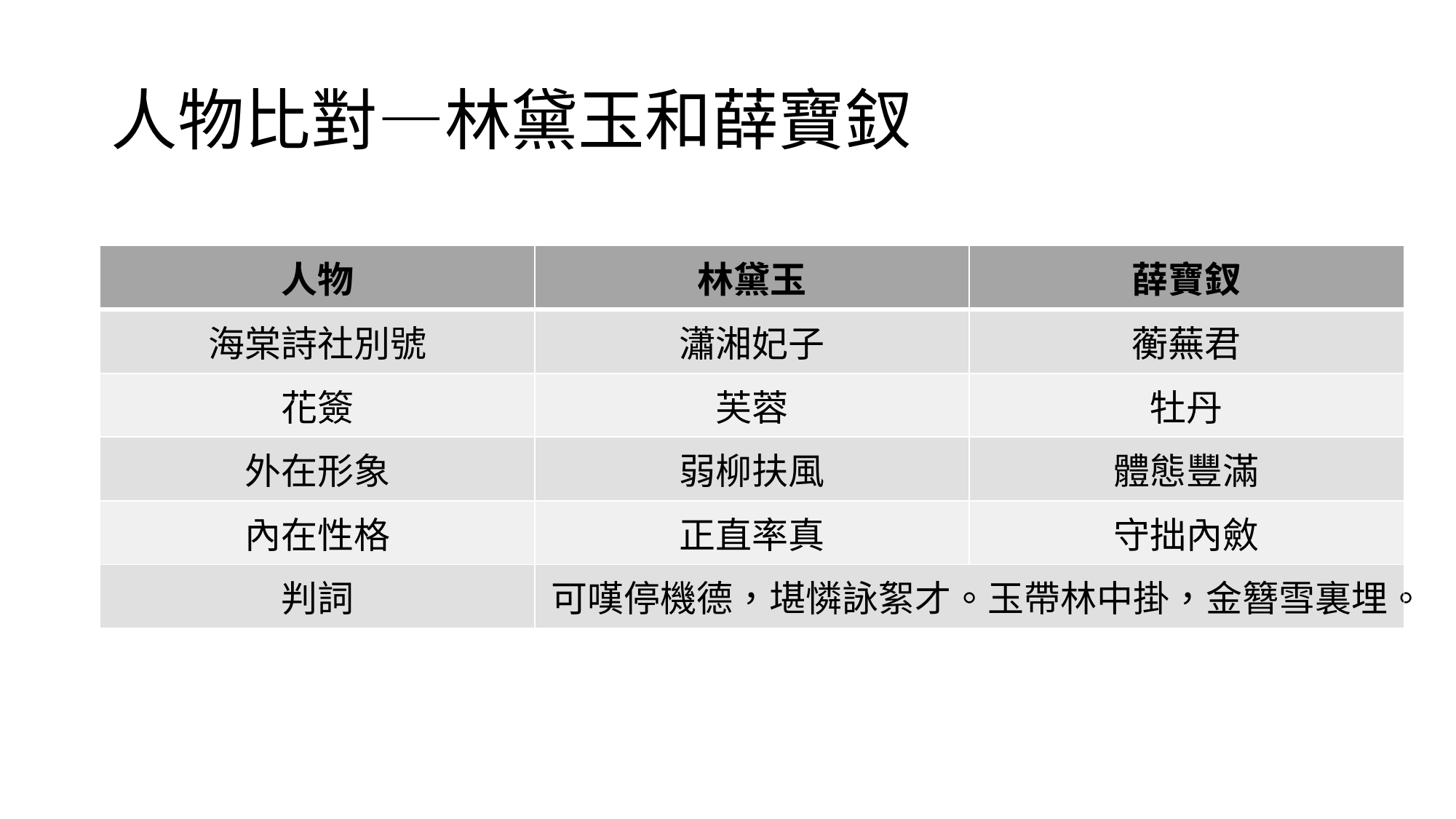

# 人物比對—林黛玉和薛寶釵
| 人物 | 林黛玉 | 薛寶釵 |
| --- | --- | --- |
| 海棠詩社別號 | 瀟湘妃子 | 蘅蕪君 |
| 花簽 | 芙蓉 | 牡丹 |
| 外在形象 | 弱柳扶風 | 體態豐滿 |
| 內在性格 | 正直率真 | 守拙內斂 |
| 判詞 | 可嘆停機德，堪憐詠絮才。玉帶林中掛，金簪雪裏埋。 |  |